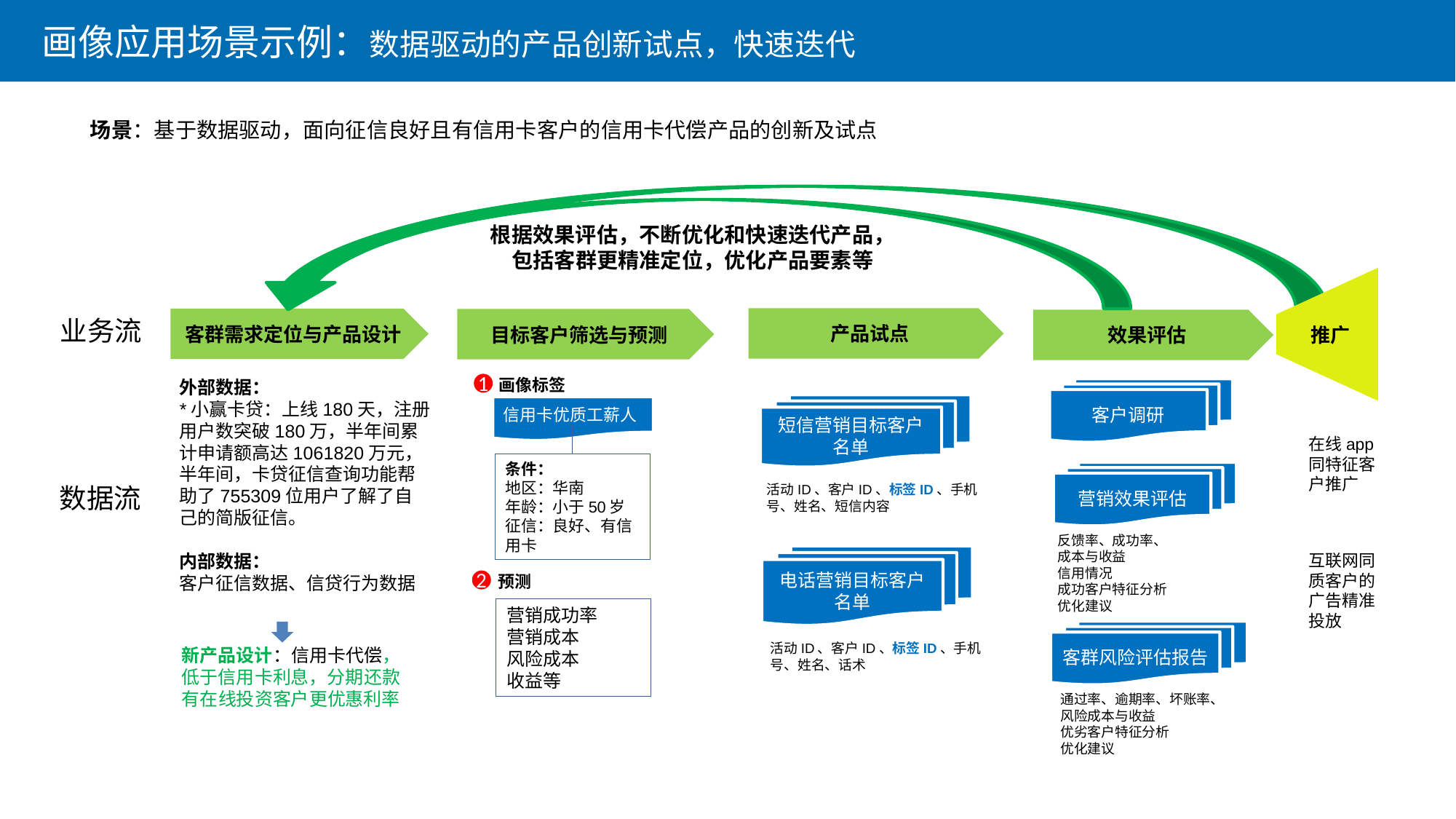

画像应用场景示例：数据驱动的产品创新试点，快速迭代
场景：基于数据驱动，面向征信良好且有信用卡客户的信用卡代偿产品的创新及试点

根据效果评估，不断优化和快速迭代产品，
包括客群更精准定位，优化产品要素等
推广
产品试点
业务流
客群需求定位与产品设计
目标客户筛选与预测
效果评估
1

画像标签
外部数据：
*小赢卡贷：上线180天，注册用户数突破180万，半年间累计申请额高达1061820万元，半年间，卡贷征信查询功能帮助了755309位用户了解了自己的简版征信。

内部数据：
客户征信数据、信贷行为数据
客户调研
短信营销目标客户名单
信用卡优质工薪人
在线app同特征客户推广
条件：
地区：华南
年龄：小于50岁
征信：良好、有信用卡
营销效果评估
活动ID、客户ID、标签ID、手机号、姓名、短信内容
数据流
反馈率、成功率、
成本与收益
信用情况
成功客户特征分析
优化建议
互联网同质客户的广告精准投放
电话营销目标客户名单
2

预测
营销成功率
营销成本
风险成本
收益等
客群风险评估报告

活动ID、客户ID、标签ID、手机号、姓名、话术
新产品设计：信用卡代偿，
低于信用卡利息，分期还款
有在线投资客户更优惠利率
通过率、逾期率、坏账率、
风险成本与收益
优劣客户特征分析
优化建议